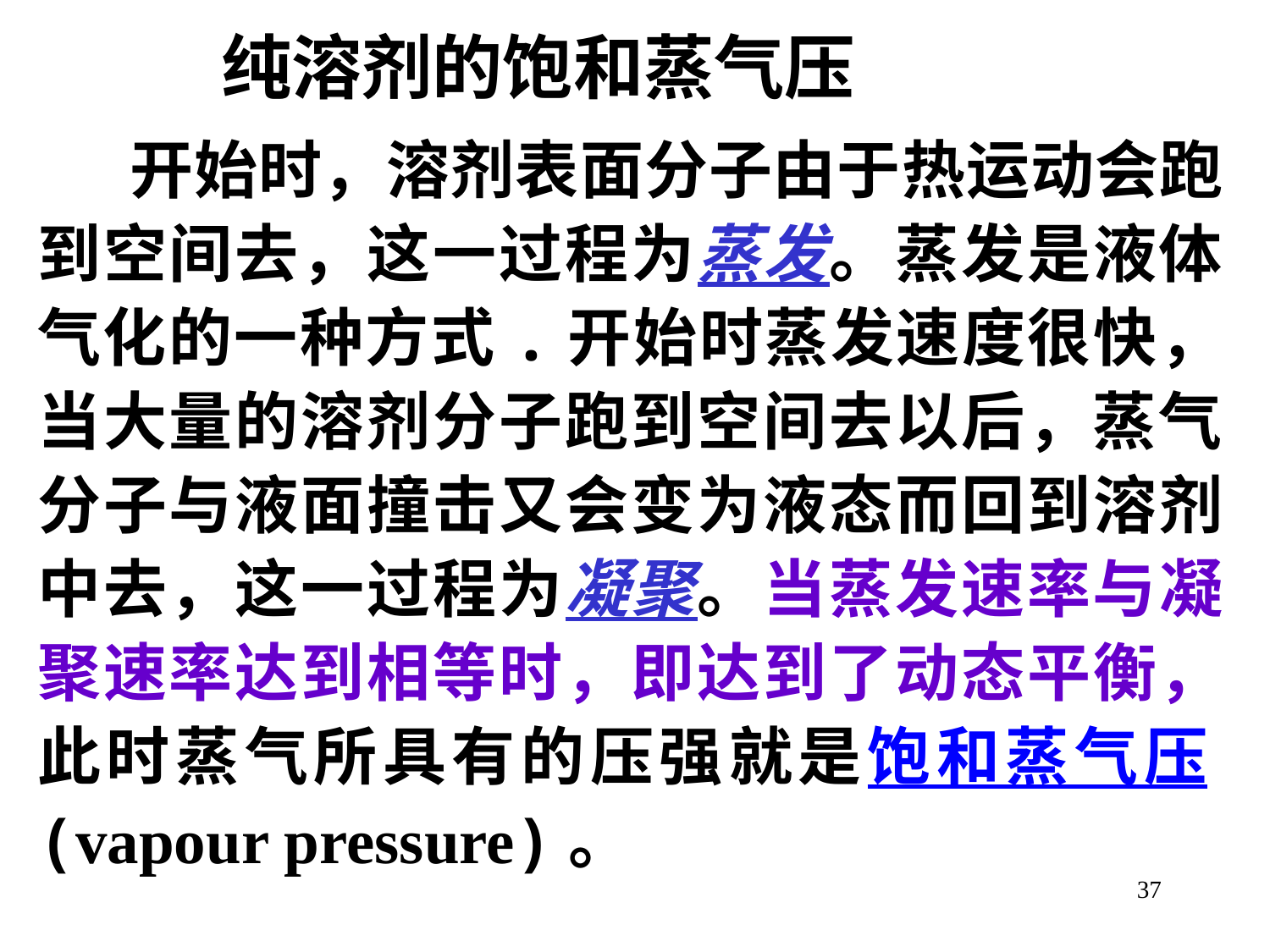

纯溶剂的饱和蒸气压
     开始时，溶剂表面分子由于热运动会跑到空间去，这一过程为蒸发。蒸发是液体气化的一种方式.开始时蒸发速度很快，当大量的溶剂分子跑到空间去以后，蒸气分子与液面撞击又会变为液态而回到溶剂中去，这一过程为凝聚。当蒸发速率与凝聚速率达到相等时，即达到了动态平衡，此时蒸气所具有的压强就是饱和蒸气压(vapour pressure)。
37